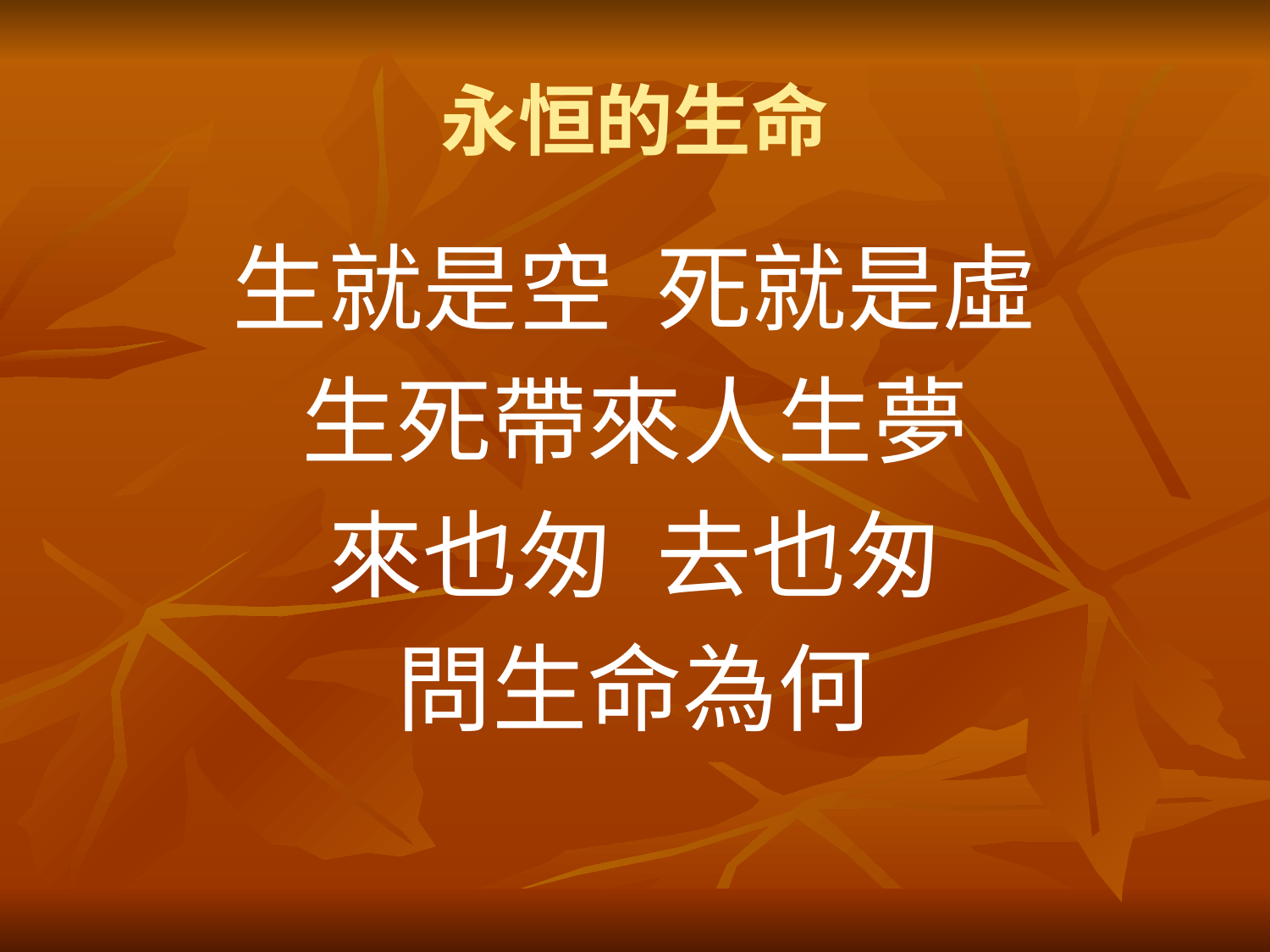

# 永恒的生命
生就是空  死就是虛
生死帶來人生夢
來也匆  去也匆
問生命為何